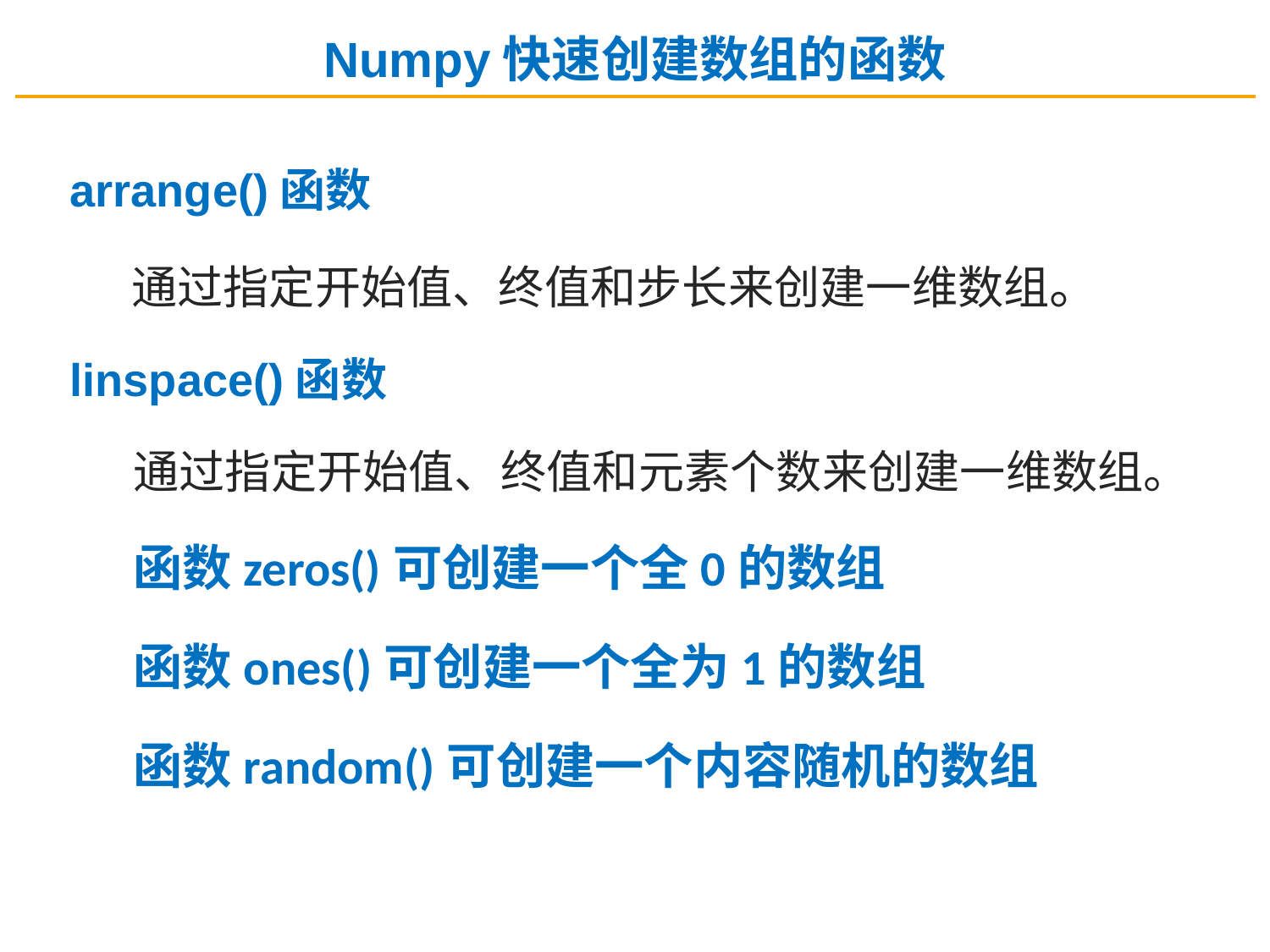

Numpy快速创建数组的函数
arrange()函数
通过指定开始值、终值和步长来创建一维数组。
linspace()函数
通过指定开始值、终值和元素个数来创建一维数组。
函数zeros()可创建一个全0的数组
函数ones()可创建一个全为1的数组
函数random()可创建一个内容随机的数组